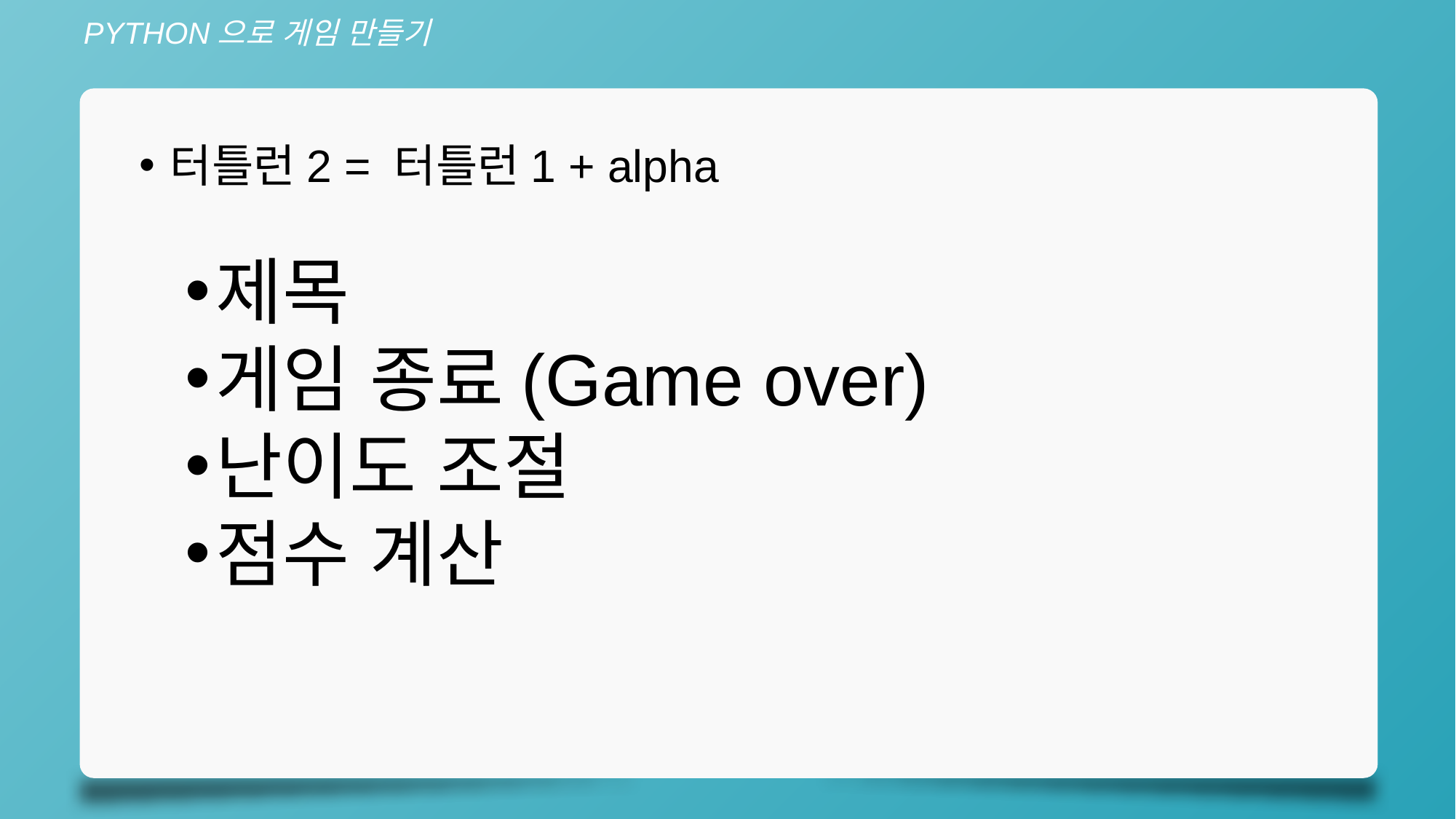

PYTHON으로 게임 만들기

터틀런2 = 터틀런1 + alpha
제목
게임 종료(Game over)
난이도 조절
점수 계산